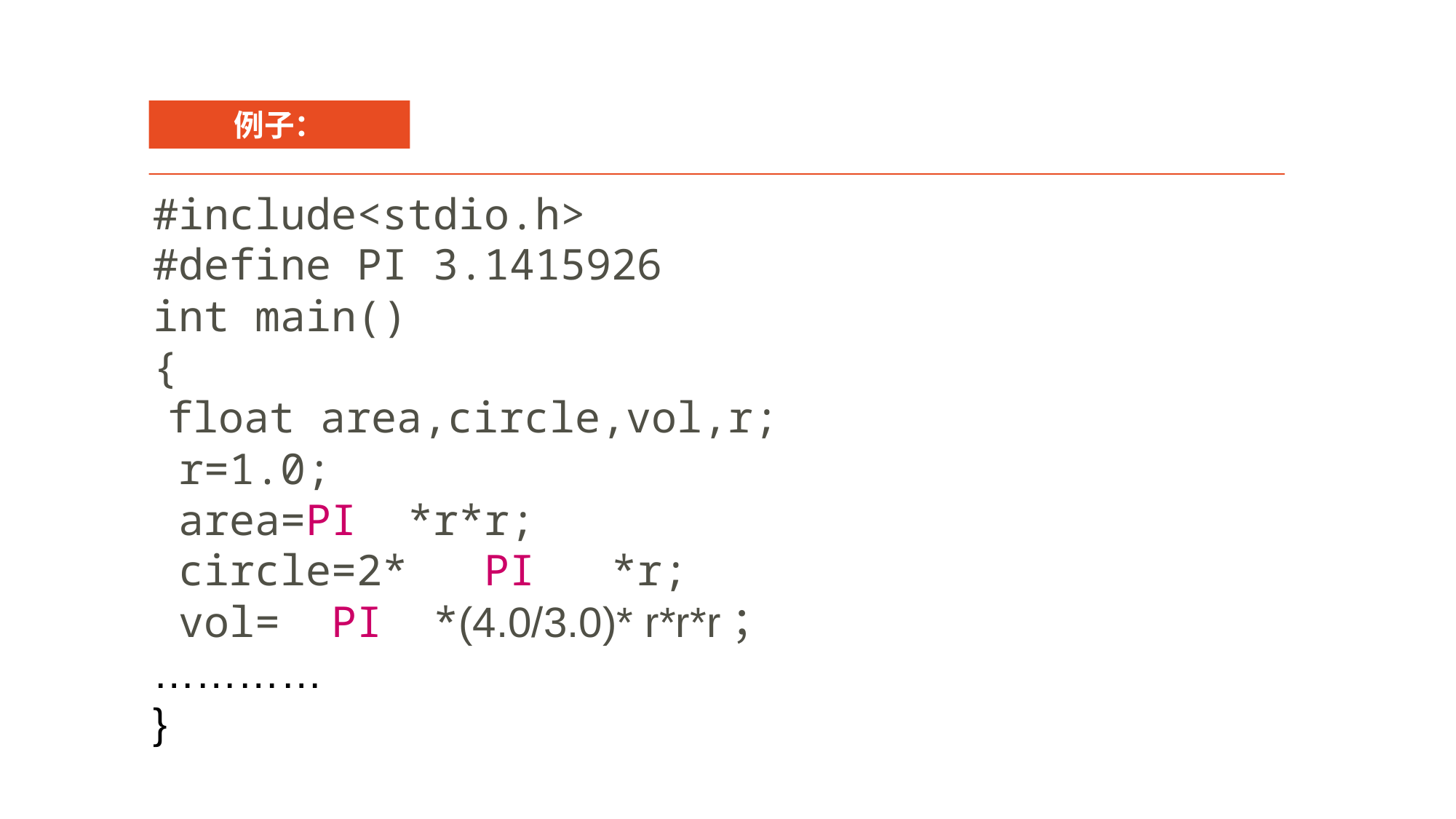

例子：
#include<stdio.h>
#define PI 3.1415926
int main()
{
{float area,circle,vol,r;
 r=1.0;
 area=PI  *r*r;
 circle=2*   PI   *r;
 vol=  PI  *(4.0/3.0)* r*r*r；
…………
}